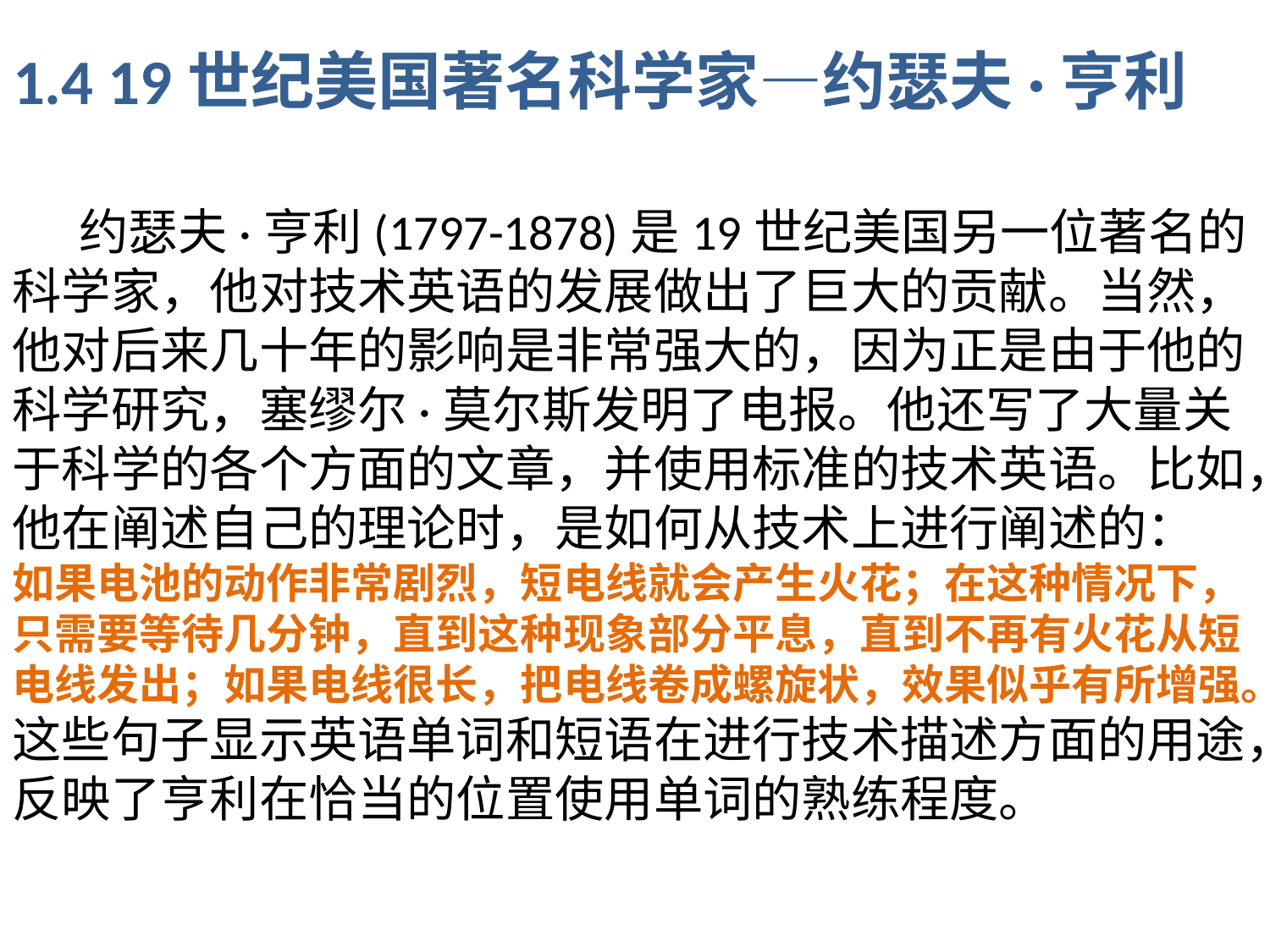

# 1.4 19世纪美国著名科学家—约瑟夫·亨利
     约瑟夫·亨利(1797-1878)是19世纪美国另一位著名的科学家，他对技术英语的发展做出了巨大的贡献。当然，他对后来几十年的影响是非常强大的，因为正是由于他的科学研究，塞缪尔·莫尔斯发明了电报。他还写了大量关于科学的各个方面的文章，并使用标准的技术英语。比如，他在阐述自己的理论时，是如何从技术上进行阐述的：
如果电池的动作非常剧烈，短电线就会产生火花；在这种情况下，只需要等待几分钟，直到这种现象部分平息，直到不再有火花从短电线发出；如果电线很长，把电线卷成螺旋状，效果似乎有所增强。
这些句子显示英语单词和短语在进行技术描述方面的用途，反映了亨利在恰当的位置使用单词的熟练程度。